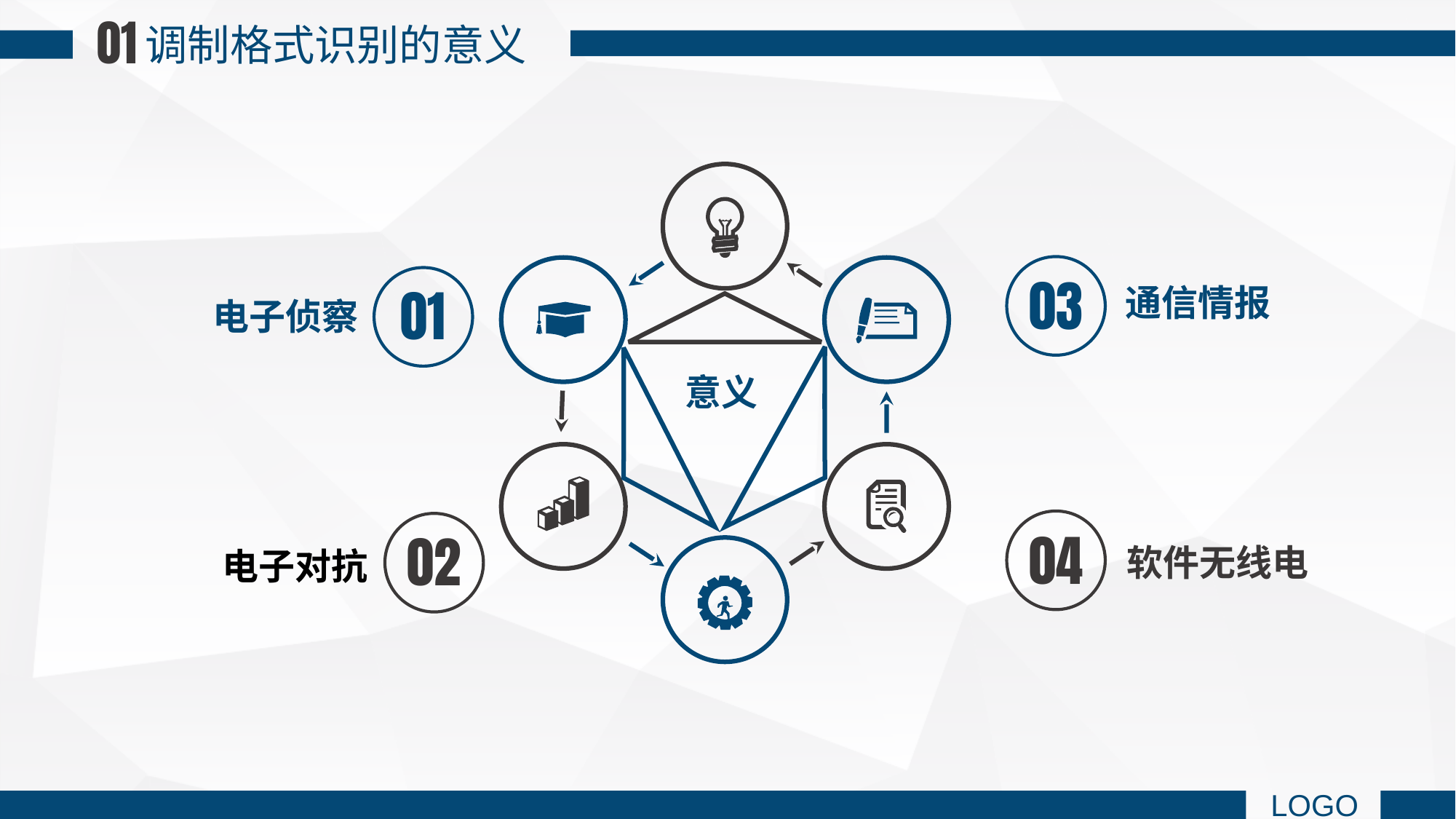

01
调制格式识别的意义

03
通信情报

01
电子侦察

意义

04
软件无线电

02
电子对抗

LOGO